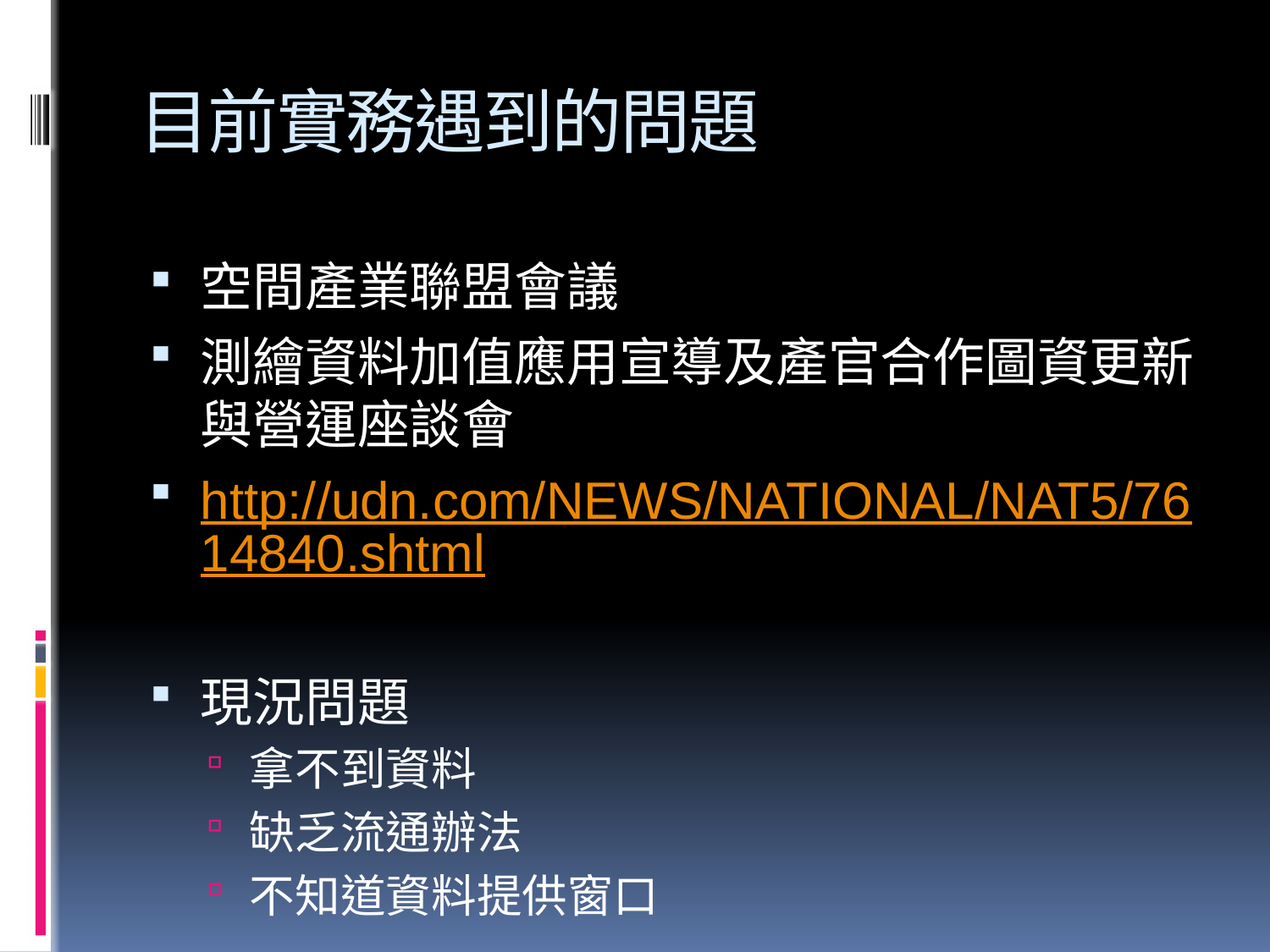

# 目前實務遇到的問題
空間產業聯盟會議
測繪資料加值應用宣導及產官合作圖資更新與營運座談會
http://udn.com/NEWS/NATIONAL/NAT5/7614840.shtml

現況問題
拿不到資料
缺乏流通辦法
不知道資料提供窗口